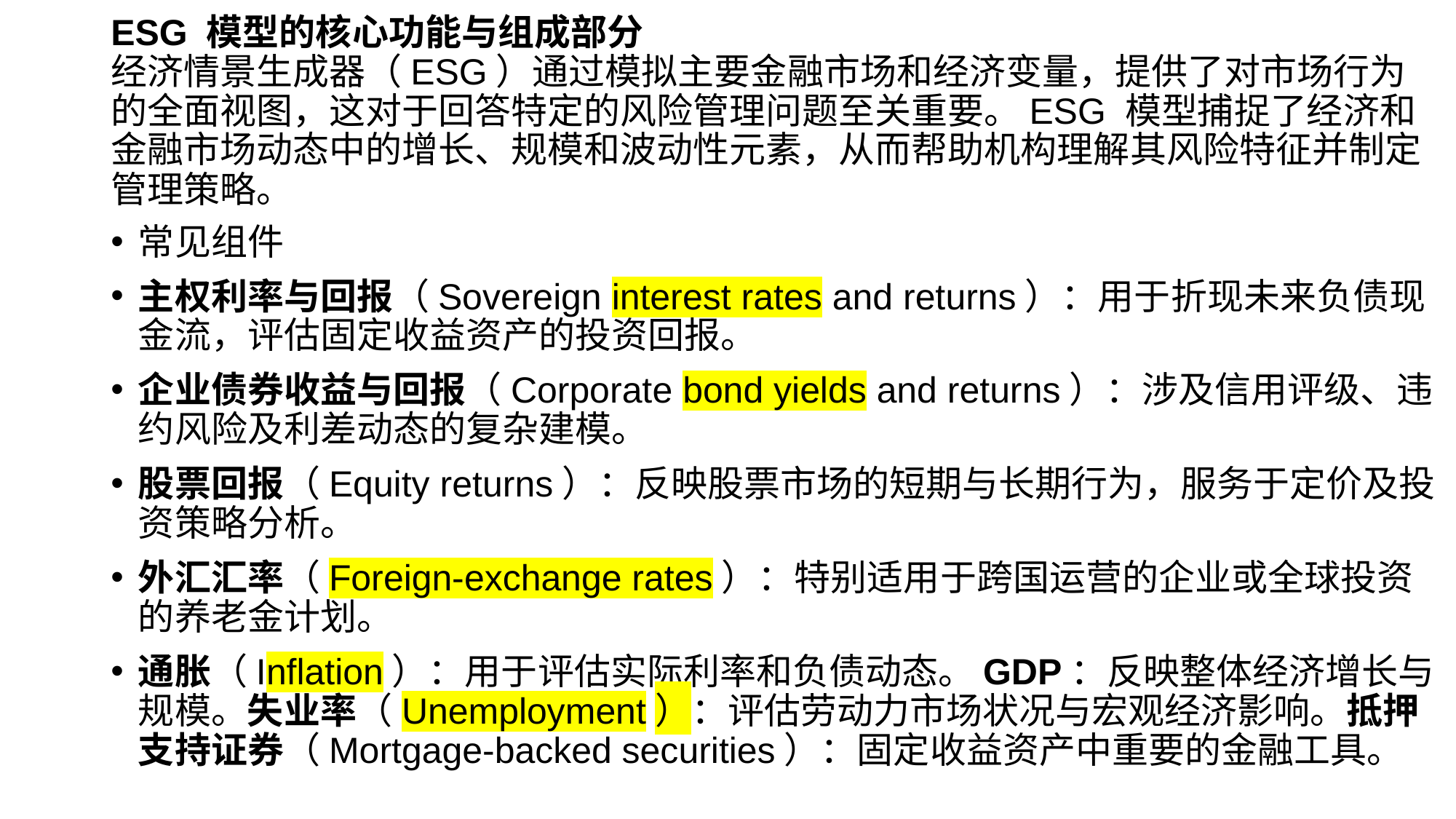

# ESG 模型的核心功能与组成部分 经济情景生成器（ESG）通过模拟主要金融市场和经济变量，提供了对市场行为的全面视图，这对于回答特定的风险管理问题至关重要。ESG 模型捕捉了经济和金融市场动态中的增长、规模和波动性元素，从而帮助机构理解其风险特征并制定管理策略。
常见组件
主权利率与回报（Sovereign interest rates and returns）：用于折现未来负债现金流，评估固定收益资产的投资回报。
企业债券收益与回报（Corporate bond yields and returns）：涉及信用评级、违约风险及利差动态的复杂建模。
股票回报（Equity returns）：反映股票市场的短期与长期行为，服务于定价及投资策略分析。
外汇汇率（Foreign-exchange rates）：特别适用于跨国运营的企业或全球投资的养老金计划。
通胀（Inflation）：用于评估实际利率和负债动态。GDP：反映整体经济增长与规模。失业率（Unemployment）：评估劳动力市场状况与宏观经济影响。抵押支持证券（Mortgage-backed securities）：固定收益资产中重要的金融工具。